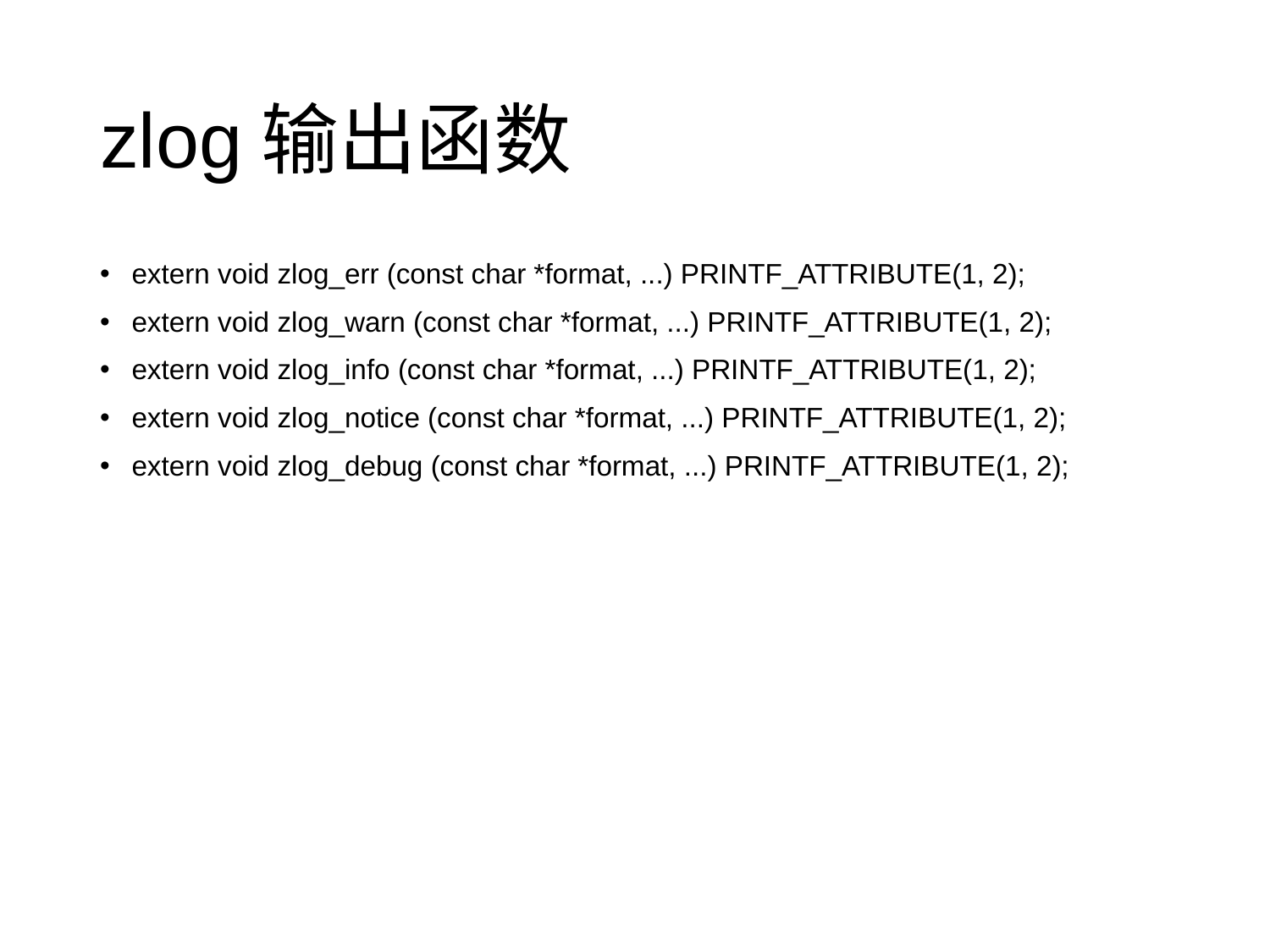

# zlog输出函数
extern void zlog_err (const char *format, ...) PRINTF_ATTRIBUTE(1, 2);
extern void zlog_warn (const char *format, ...) PRINTF_ATTRIBUTE(1, 2);
extern void zlog_info (const char *format, ...) PRINTF_ATTRIBUTE(1, 2);
extern void zlog_notice (const char *format, ...) PRINTF_ATTRIBUTE(1, 2);
extern void zlog_debug (const char *format, ...) PRINTF_ATTRIBUTE(1, 2);